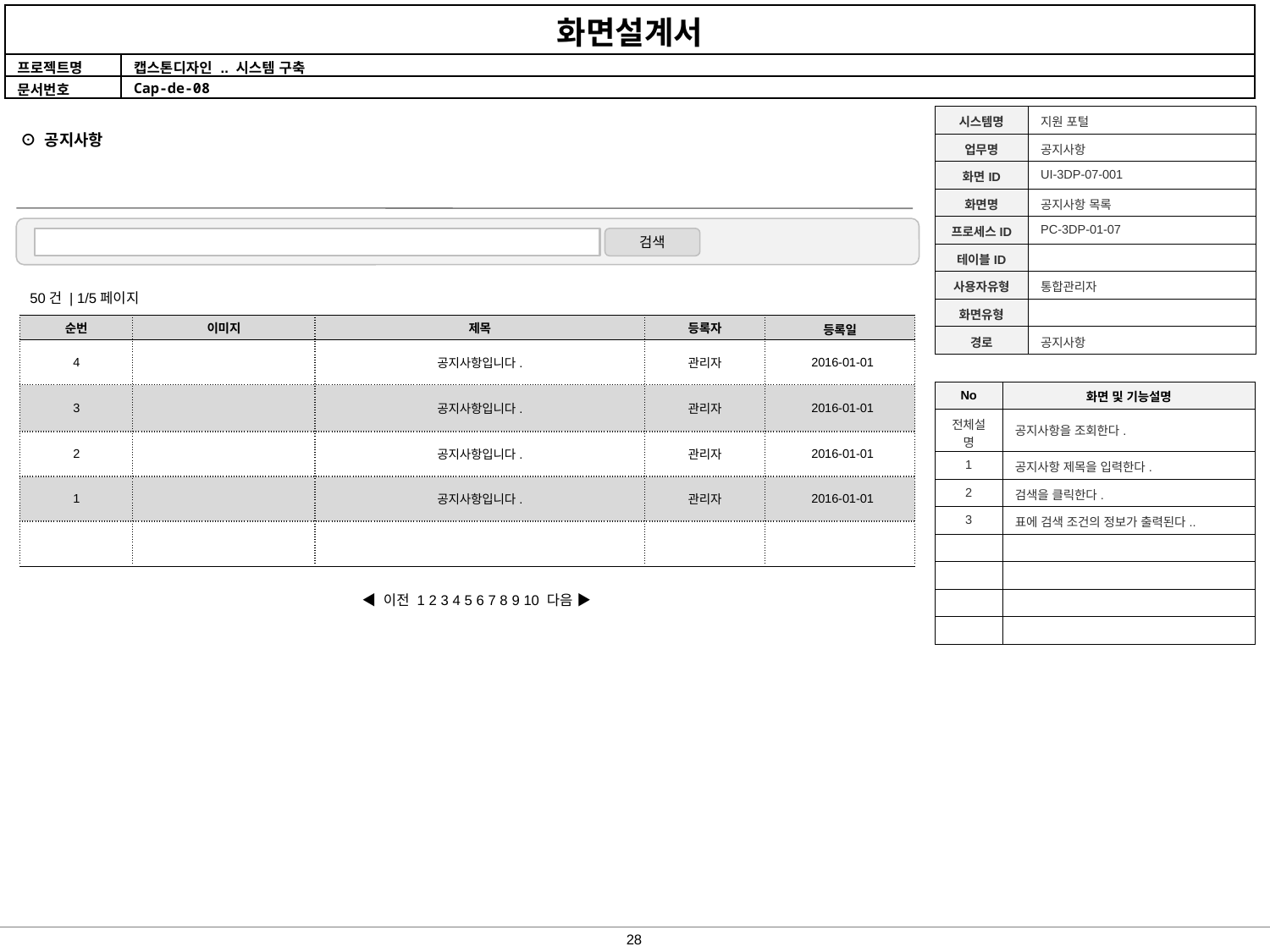

| 시스템명 | 지원 포털 |
| --- | --- |
| 업무명 | 공지사항 |
| 화면ID | UI-3DP-07-001 |
| 화면명 | 공지사항 목록 |
| 프로세스ID | PC-3DP-01-07 |
| 테이블ID |  |
| 사용자유형 | 통합관리자 |
| 화면유형 |  |
| 경로 | 공지사항 |
⊙ 공지사항

검색

50건 | 1/5페이지
| 순번 | 이미지 | 제목 | 등록자 | 등록일 |
| --- | --- | --- | --- | --- |
| 4 |  | 공지사항입니다. | 관리자 | 2016-01-01 |
| 3 |  | 공지사항입니다. | 관리자 | 2016-01-01 |
| 2 |  | 공지사항입니다. | 관리자 | 2016-01-01 |
| 1 |  | 공지사항입니다. | 관리자 | 2016-01-01 |
|  |  |  |  |  |
| No | 화면 및 기능설명 |
| --- | --- |
| 전체설명 | 공지사항을 조회한다. |
| 1 | 공지사항 제목을 입력한다. |
| 2 | 검색을 클릭한다. |
| 3 | 표에 검색 조건의 정보가 출력된다.. |
|  |  |
|  |  |
|  |  |
|  |  |
◀ 이전 1 2 3 4 5 6 7 8 9 10 다음 ▶